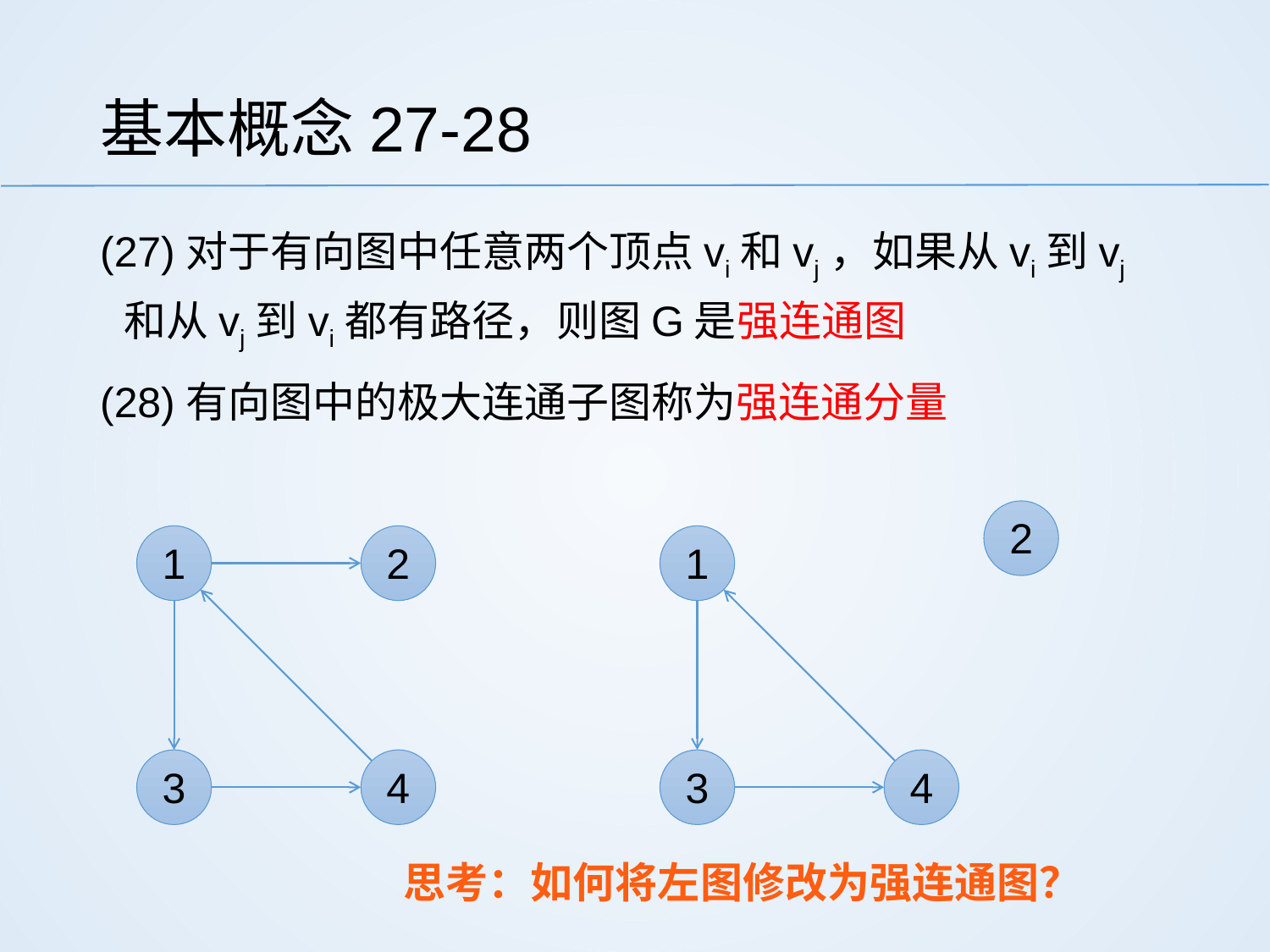

# 基本概念27-28
(27)对于有向图中任意两个顶点vi和vj，如果从vi到vj和从vj到vi都有路径，则图G是强连通图
(28)有向图中的极大连通子图称为强连通分量

2
1
2
1
3
4
3
4
思考：如何将左图修改为强连通图？
17